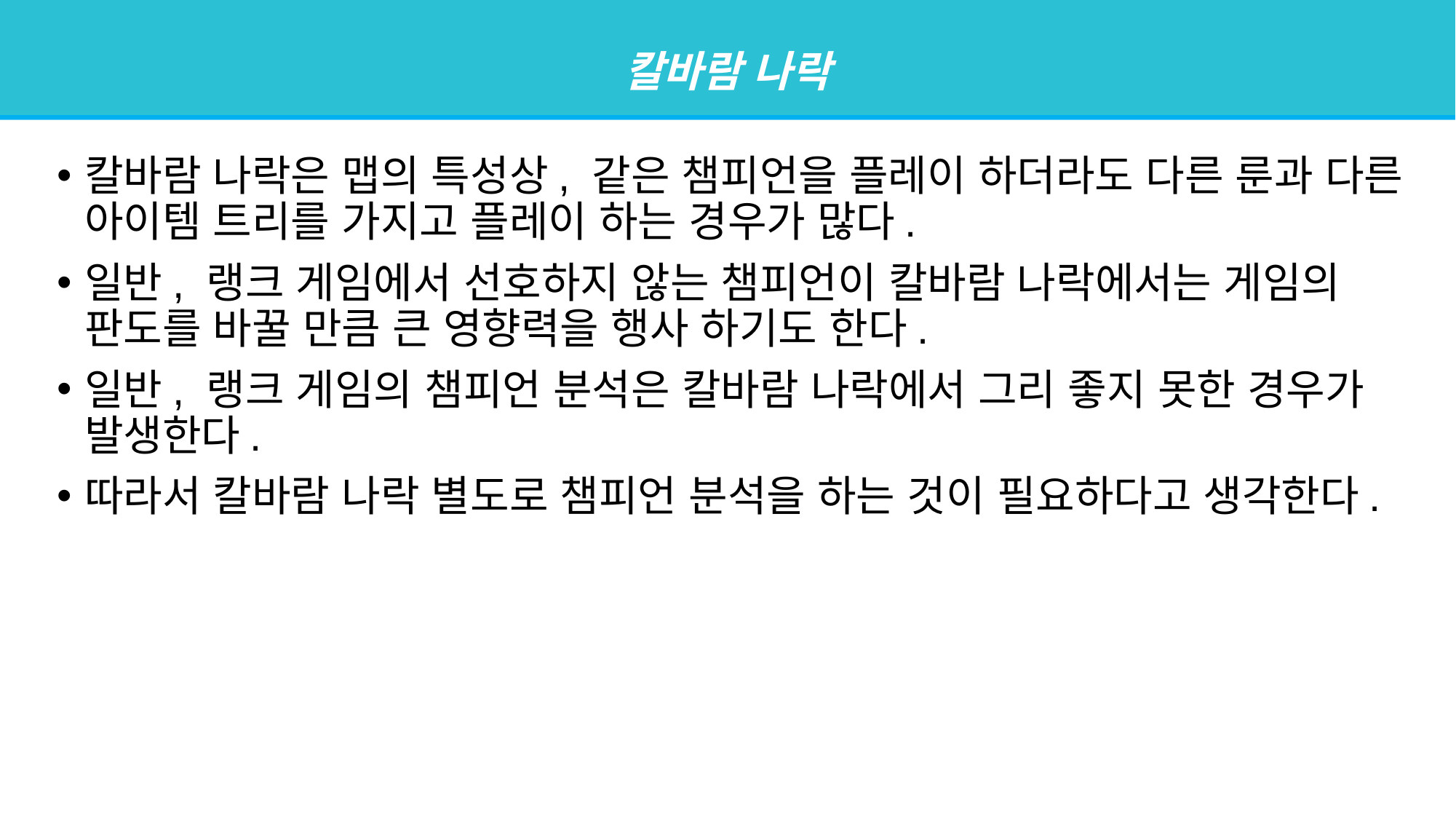

칼바람 나락
칼바람 나락은 맵의 특성상, 같은 챔피언을 플레이 하더라도 다른 룬과 다른 아이템 트리를 가지고 플레이 하는 경우가 많다.
일반, 랭크 게임에서 선호하지 않는 챔피언이 칼바람 나락에서는 게임의 판도를 바꿀 만큼 큰 영향력을 행사 하기도 한다.
일반, 랭크 게임의 챔피언 분석은 칼바람 나락에서 그리 좋지 못한 경우가 발생한다.
따라서 칼바람 나락 별도로 챔피언 분석을 하는 것이 필요하다고 생각한다.